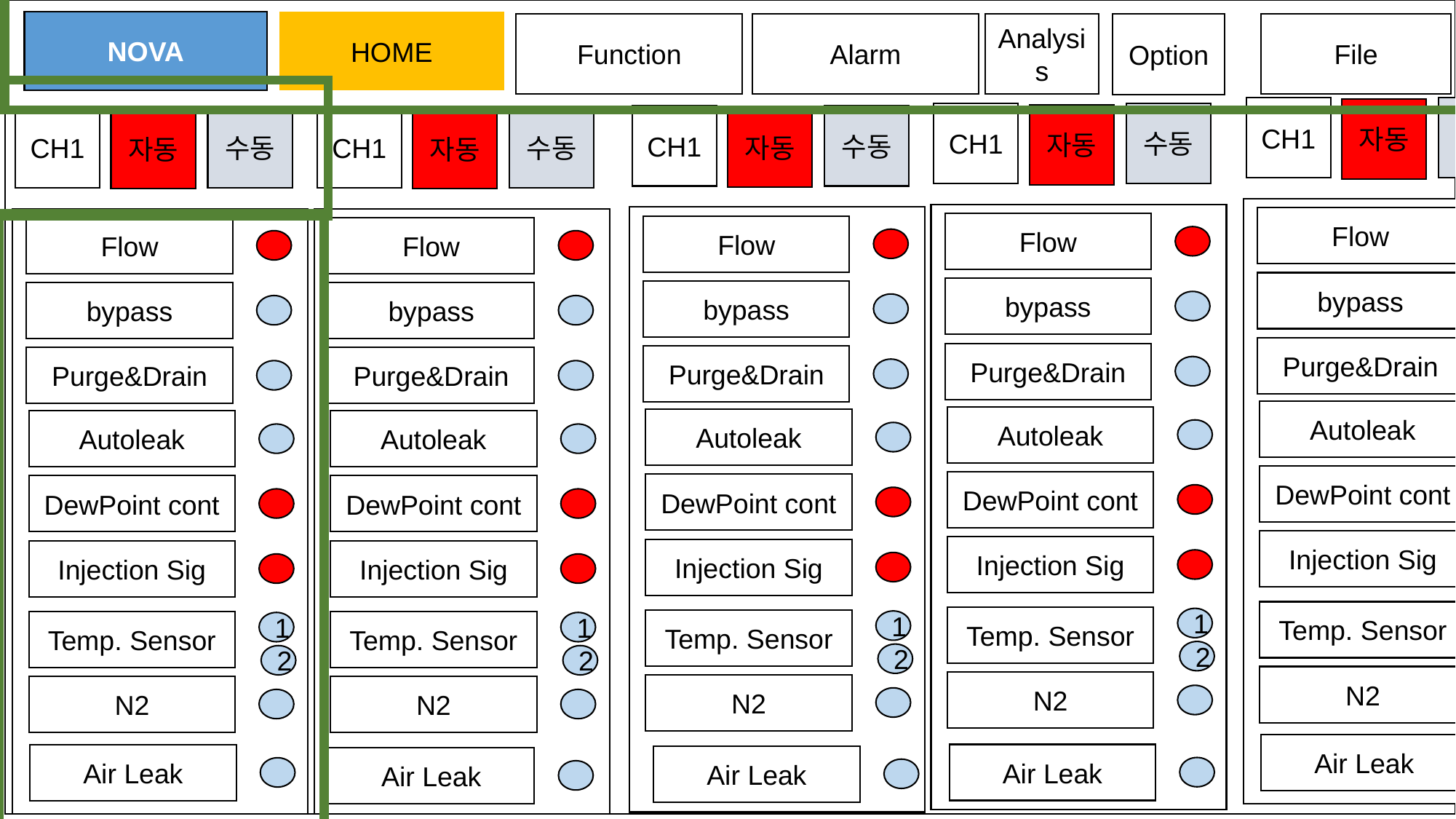

버튼 노드
클릭시 각 탭으로 이동 및 현재 탭은 yello로 포현(NOVA는 이미지 노드)
텍스트 노드
자동 / 수동은 백그라운드 색깔이 변경되야됨 (red / lightgrey)

HOME
NOVA
Function
Alarm
File
Analysis
Option

CH1
수동
자동
CH1
수동
자동
CH1
수동
자동
CH1
수동
CH1
수동
자동
자동

Flow

Flow
Flow
Flow
Flow

bypass
bypass
bypass
bypass
bypass

Purge&Drain
Purge&Drain
Purge&Drain
Purge&Drain
Purge&Drain

Autoleak
텍스트 노드
오른쪽 동그라미는 LED나 SVG로 작업
(동작 상태에따라 색변경 – red/lightgrey)
Autoleak
Autoleak
Autoleak
Autoleak

DewPoint cont
DewPoint cont
DewPoint cont
DewPoint cont
DewPoint cont

Injection Sig
Injection Sig
Injection Sig
Injection Sig
Injection Sig

Temp. Sensor
1
Temp. Sensor
1
Temp. Sensor
1
Temp. Sensor
Temp. Sensor
1
1
2
2
2
2
2
N2
N2
N2
N2
N2

Air Leak
Air Leak
Air Leak
Air Leak
Air Leak